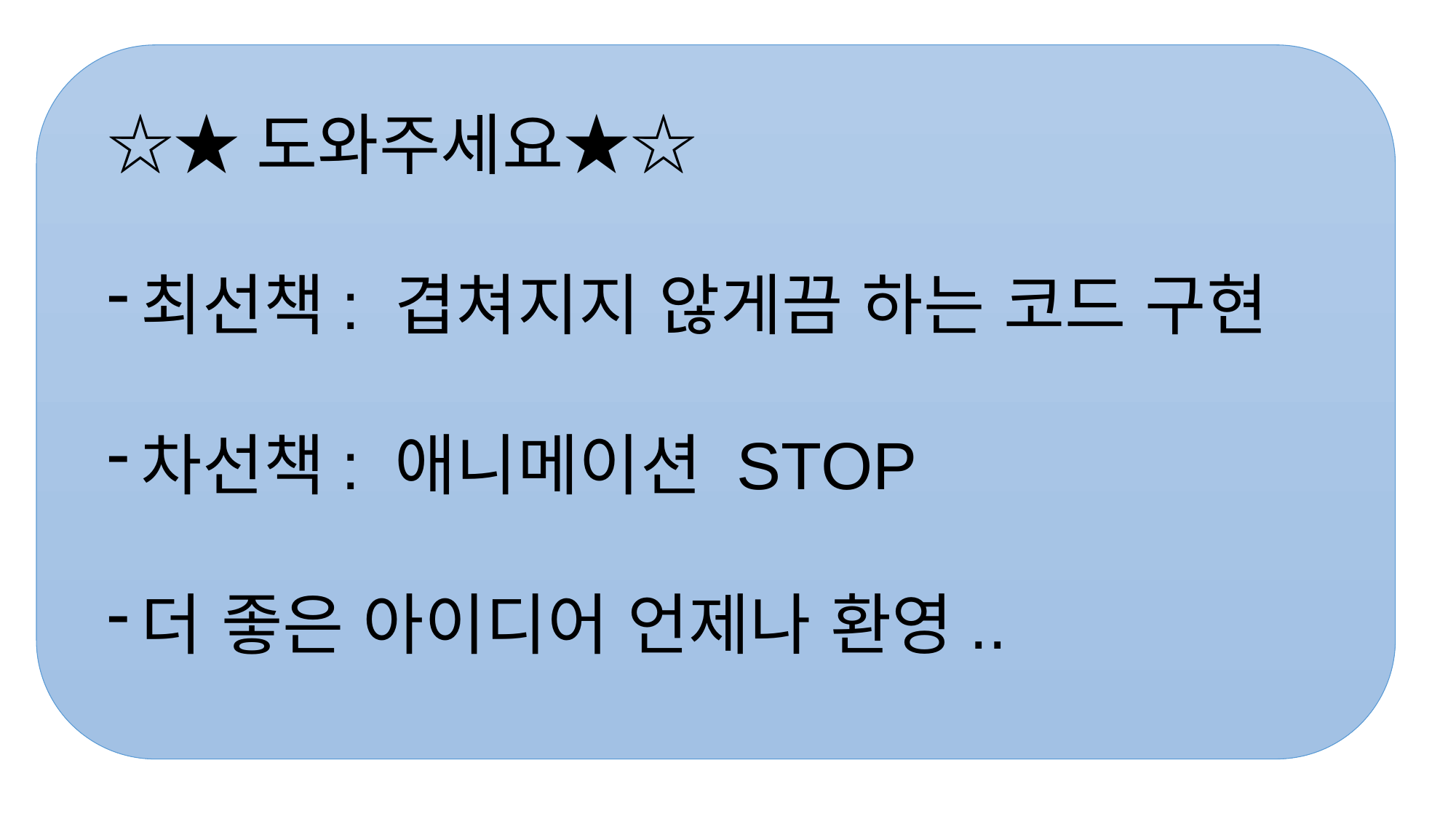

☆★도와주세요★☆

최선책: 겹쳐지지 않게끔 하는 코드 구현

차선책: 애니메이션 STOP

더 좋은 아이디어 언제나 환영..